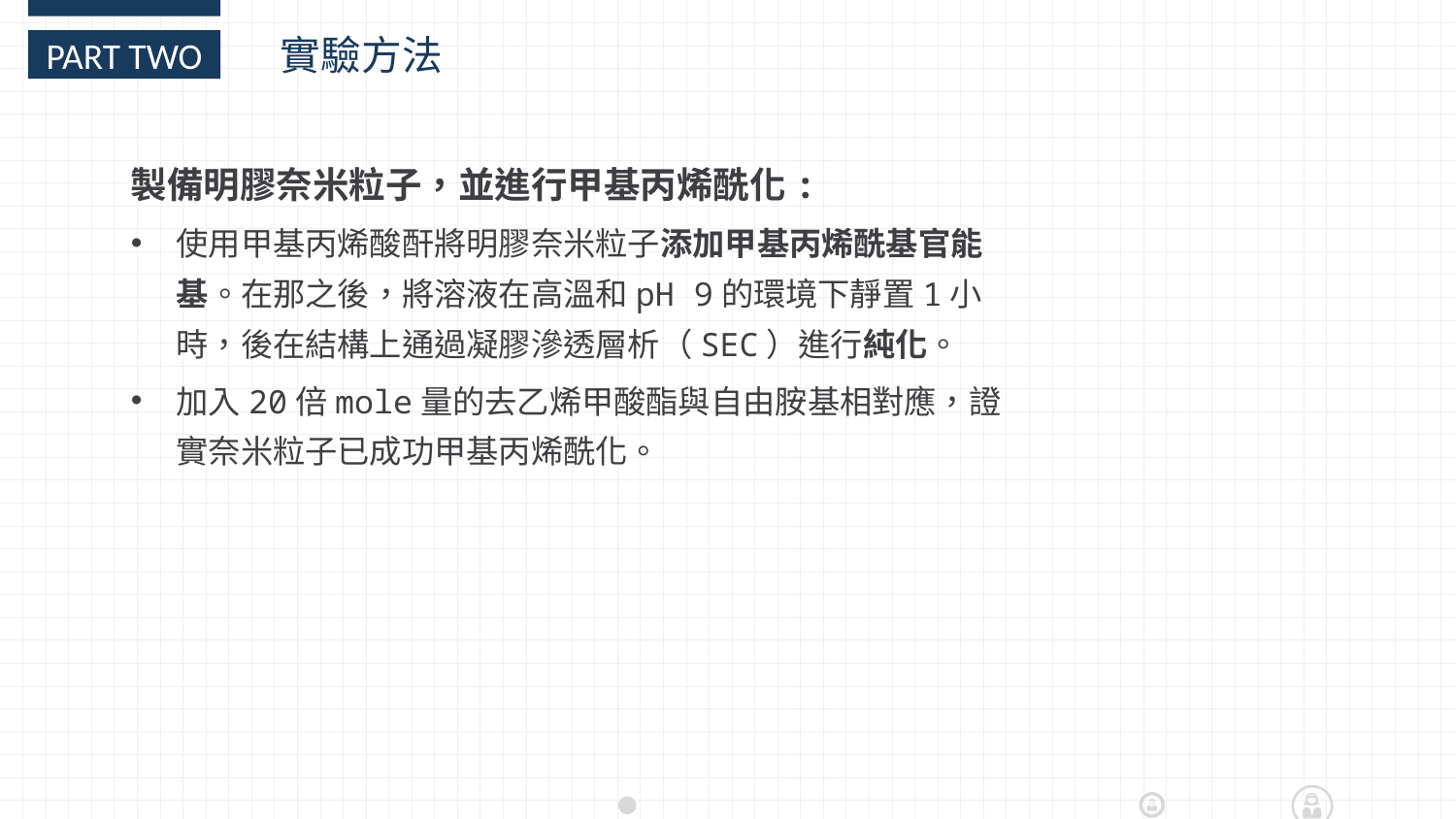

實驗方法
PART TWO
製備明膠奈米粒子，並進行甲基丙烯酰化:
使用甲基丙烯酸酐將明膠奈米粒子添加甲基丙烯酰基官能基。在那之後，將溶液在高溫和pH 9的環境下靜置1小時，後在結構上通過凝膠滲透層析（SEC）進行純化。
加入20倍mole量的去乙烯甲酸酯與自由胺基相對應，證實奈米粒子已成功甲基丙烯酰化。